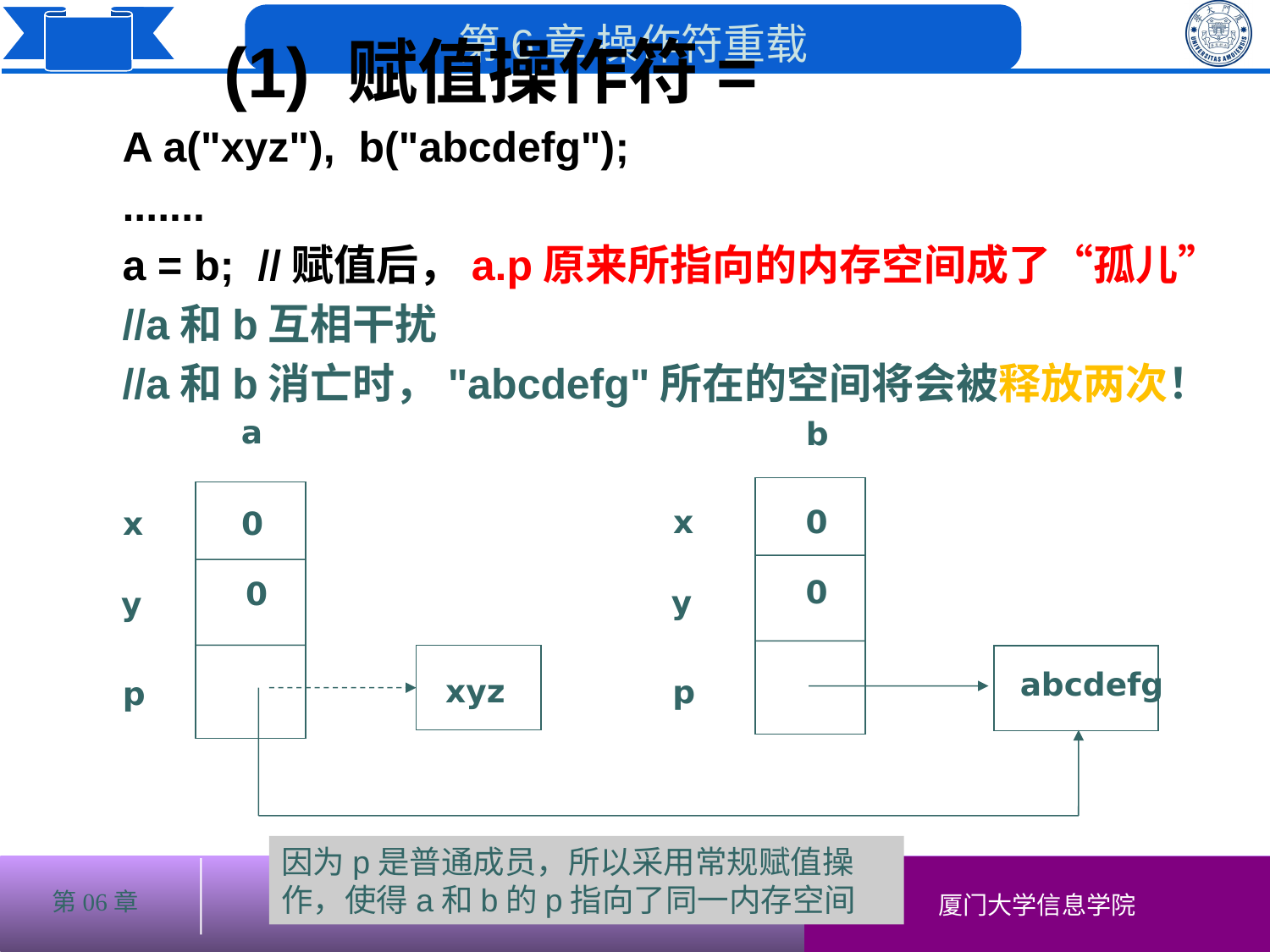

(1) 赋值操作符=
A a("xyz"),  b("abcdefg");
.......
a = b;  //赋值后，a.p原来所指向的内存空间成了“孤儿”
//a和b互相干扰
//a和b消亡时，"abcdefg"所在的空间将会被释放两次！

a
b

x
0
x
0

0
0
y
y

abcdefg
xyz
p
p

因为p是普通成员，所以采用常规赋值操作，使得a和b的p指向了同一内存空间
28